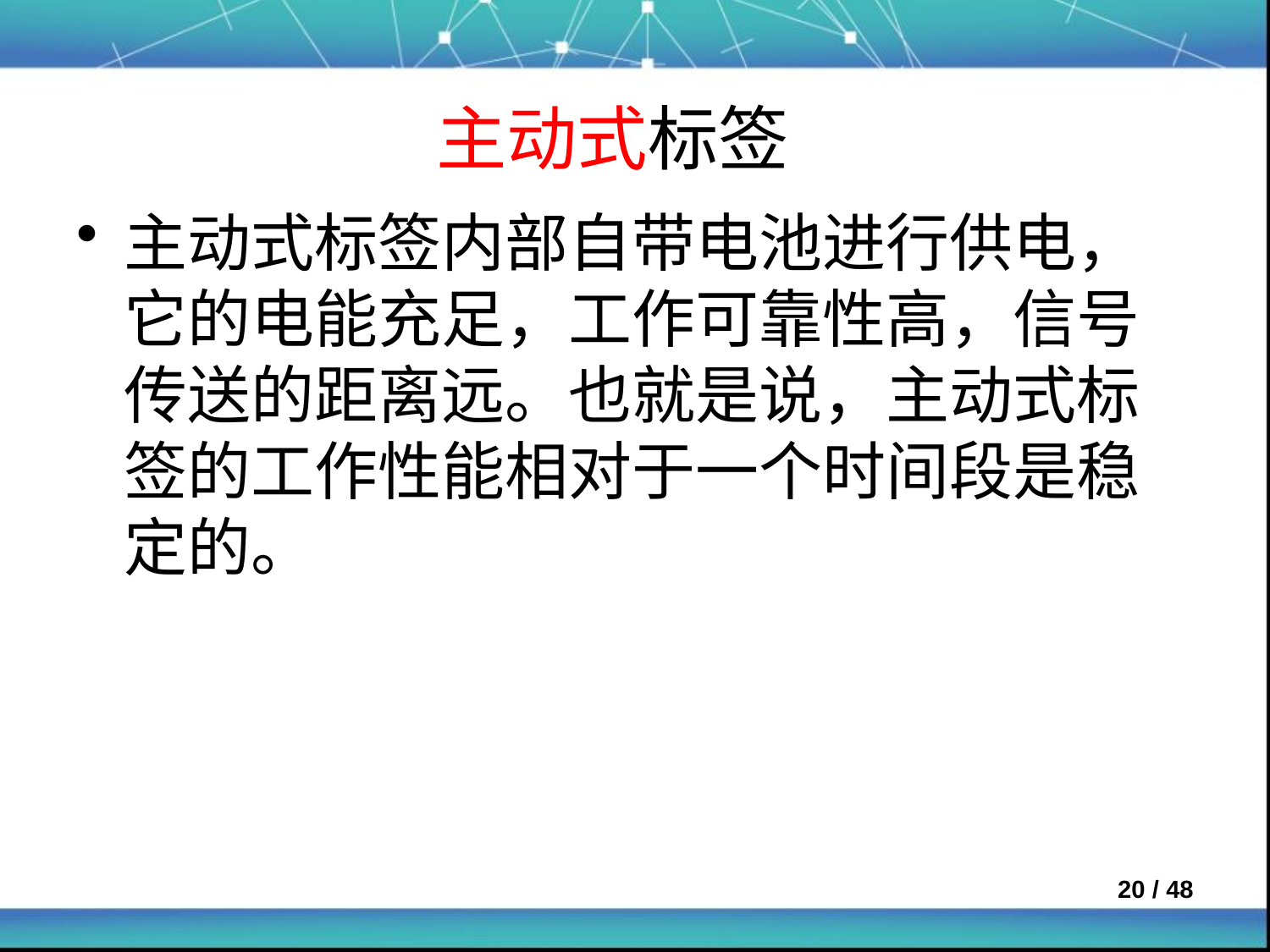

# 主动式标签
主动式标签内部自带电池进行供电，它的电能充足，工作可靠性高，信号传送的距离远。也就是说，主动式标签的工作性能相对于一个时间段是稳定的。
20 / 48